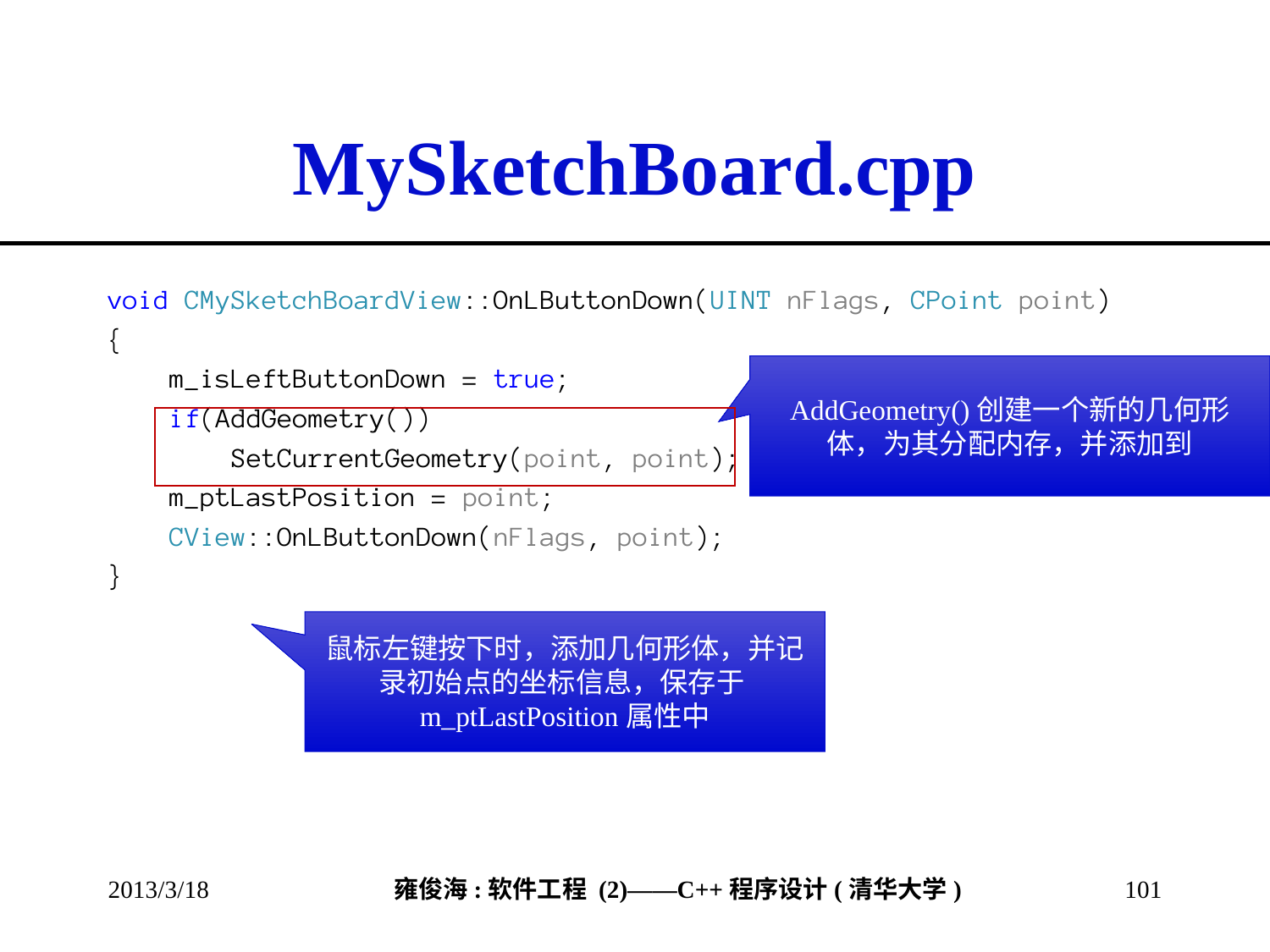

# MySketchBoard.cpp
void CMySketchBoardView::OnLButtonDown(UINT nFlags, CPoint point)
{
    m_isLeftButtonDown = true;
    if(AddGeometry())
        SetCurrentGeometry(point, point);
    m_ptLastPosition = point;
    CView::OnLButtonDown(nFlags, point);
}
AddGeometry()创建一个新的几何形体，为其分配内存，并添加到

鼠标左键按下时，添加几何形体，并记录初始点的坐标信息，保存于m_ptLastPosition属性中
2013/3/18
101